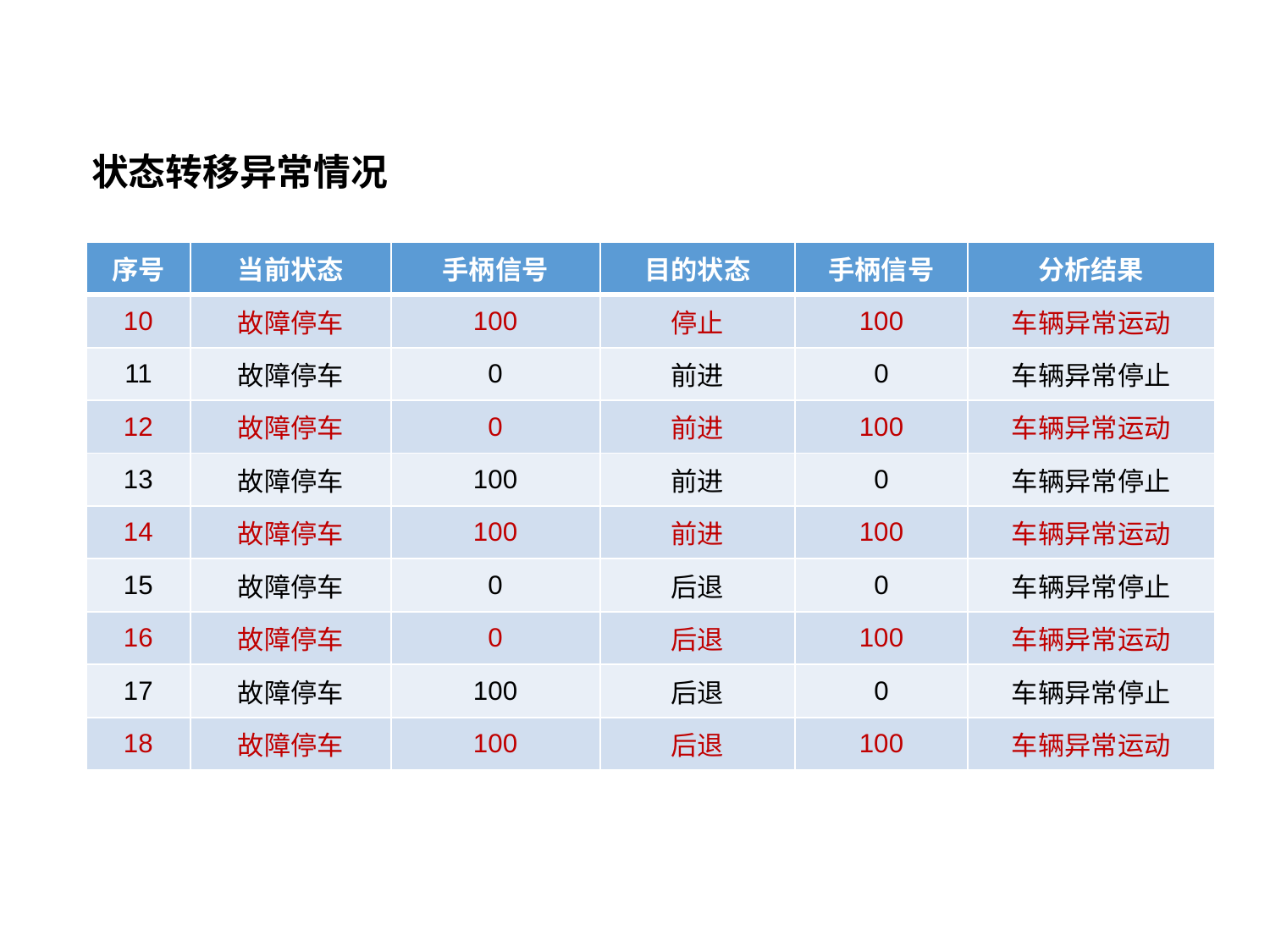

# 状态转移异常情况
| 序号 | 当前状态 | 手柄信号 | 目的状态 | 手柄信号 | 分析结果 |
| --- | --- | --- | --- | --- | --- |
| 10 | 故障停车 | 100 | 停止 | 100 | 车辆异常运动 |
| 11 | 故障停车 | 0 | 前进 | 0 | 车辆异常停止 |
| 12 | 故障停车 | 0 | 前进 | 100 | 车辆异常运动 |
| 13 | 故障停车 | 100 | 前进 | 0 | 车辆异常停止 |
| 14 | 故障停车 | 100 | 前进 | 100 | 车辆异常运动 |
| 15 | 故障停车 | 0 | 后退 | 0 | 车辆异常停止 |
| 16 | 故障停车 | 0 | 后退 | 100 | 车辆异常运动 |
| 17 | 故障停车 | 100 | 后退 | 0 | 车辆异常停止 |
| 18 | 故障停车 | 100 | 后退 | 100 | 车辆异常运动 |